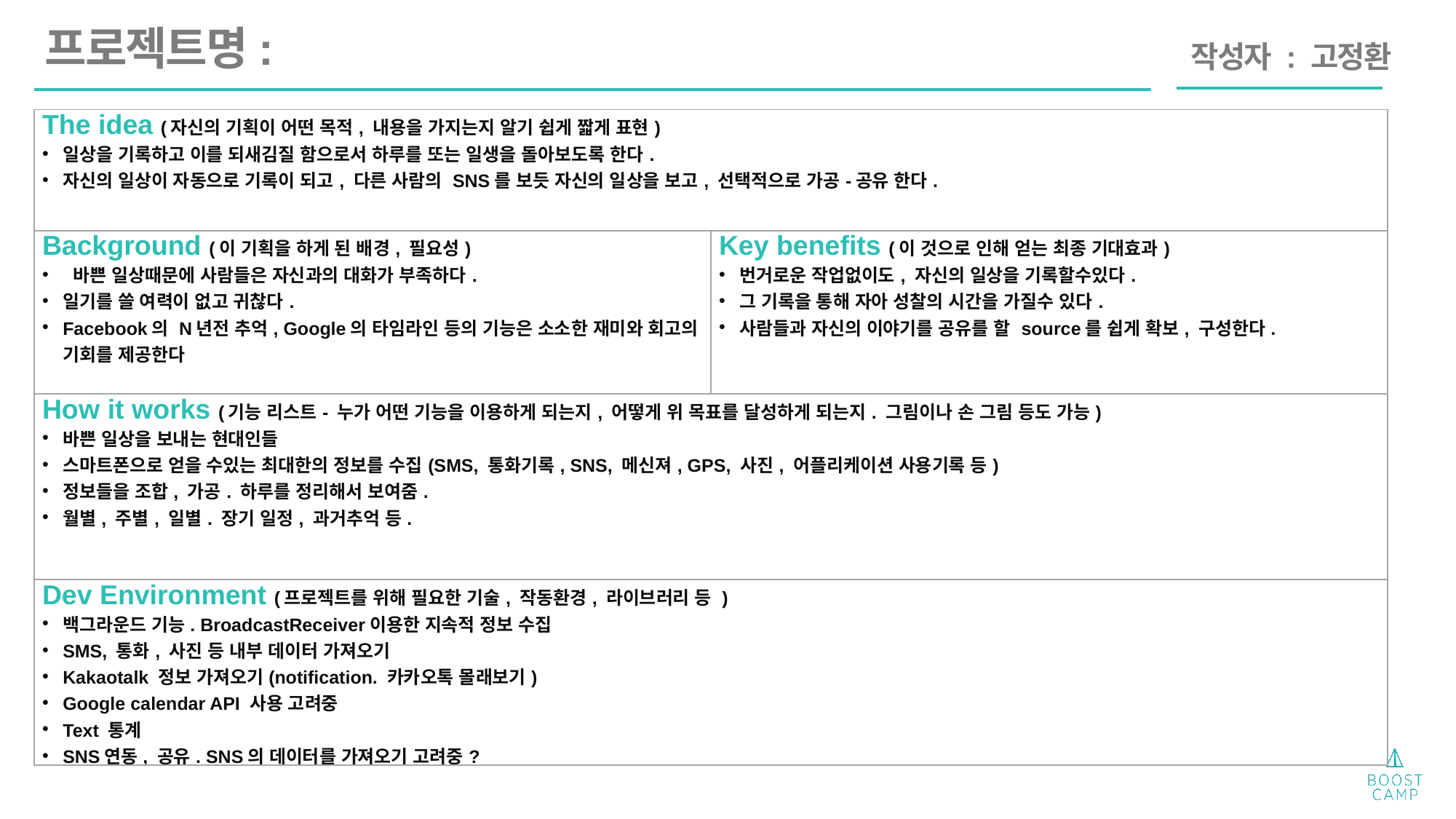

프로젝트명:
작성자 : 고정환
| The idea (자신의 기획이 어떤 목적, 내용을 가지는지 알기 쉽게 짧게 표현) 일상을 기록하고 이를 되새김질 함으로서 하루를 또는 일생을 돌아보도록 한다. 자신의 일상이 자동으로 기록이 되고, 다른 사람의 SNS를 보듯 자신의 일상을 보고, 선택적으로 가공-공유 한다. |  |
| --- | --- |
| Background (이 기획을 하게 된 배경, 필요성) 바쁜 일상때문에 사람들은 자신과의 대화가 부족하다. 일기를 쓸 여력이 없고 귀찮다. Facebook의 N년전 추억, Google의 타임라인 등의 기능은 소소한 재미와 회고의 기회를 제공한다 | Key benefits (이 것으로 인해 얻는 최종 기대효과) 번거로운 작업없이도, 자신의 일상을 기록할수있다. 그 기록을 통해 자아 성찰의 시간을 가질수 있다. 사람들과 자신의 이야기를 공유를 할 source를 쉽게 확보, 구성한다. |
| How it works (기능 리스트- 누가 어떤 기능을 이용하게 되는지, 어떻게 위 목표를 달성하게 되는지. 그림이나 손 그림 등도 가능) 바쁜 일상을 보내는 현대인들 스마트폰으로 얻을 수있는 최대한의 정보를 수집(SMS, 통화기록, SNS, 메신져, GPS, 사진, 어플리케이션 사용기록 등) 정보들을 조합, 가공. 하루를 정리해서 보여줌. 월별, 주별, 일별. 장기 일정, 과거추억 등. |  |
| Dev Environment (프로젝트를 위해 필요한 기술, 작동환경, 라이브러리 등 ) 백그라운드 기능. BroadcastReceiver이용한 지속적 정보 수집 SMS, 통화, 사진 등 내부 데이터 가져오기 Kakaotalk 정보 가져오기(notification. 카카오톡 몰래보기) Google calendar API 사용 고려중 Text 통계 SNS연동, 공유. SNS의 데이터를 가져오기 고려중? |  |